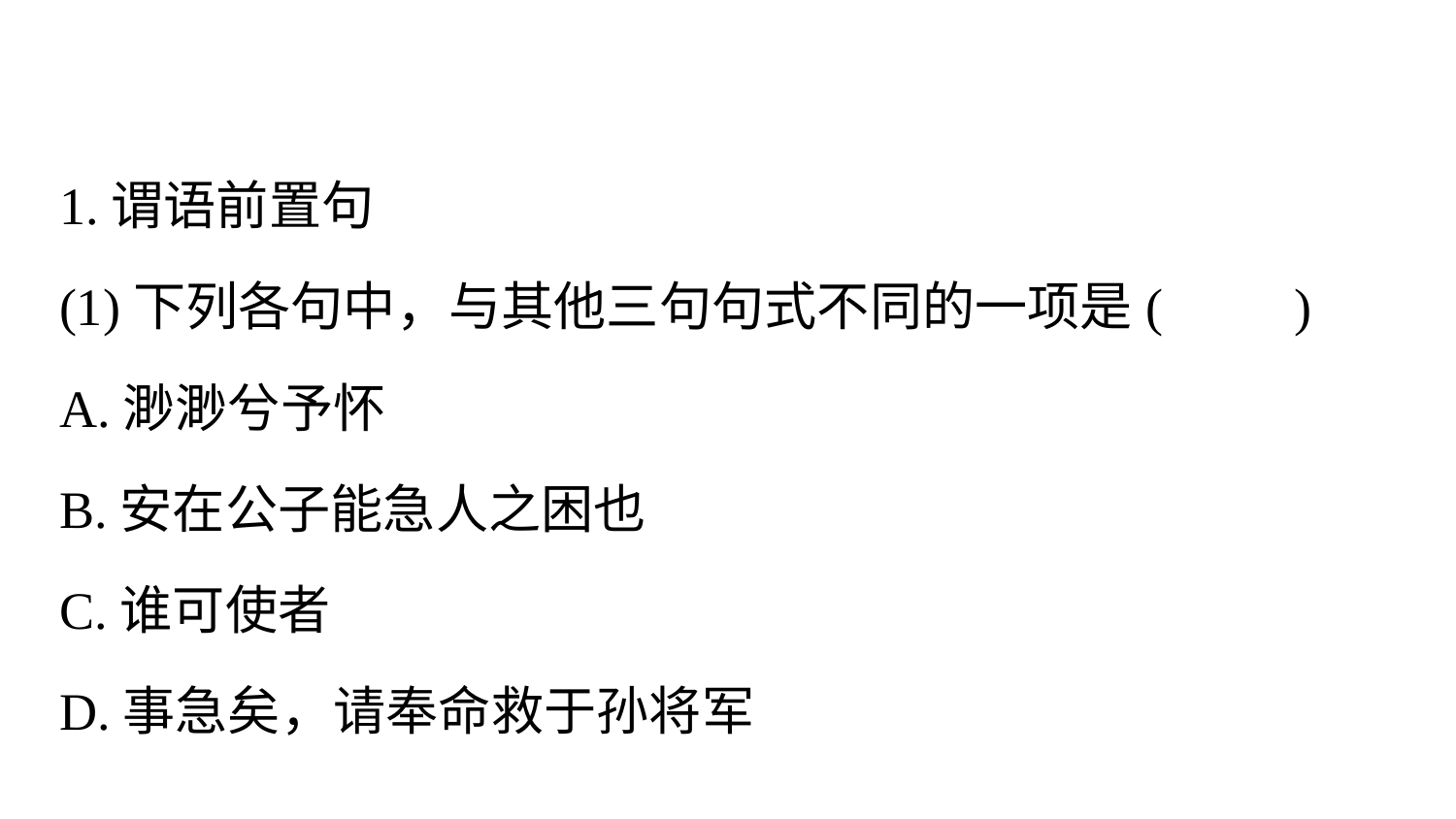

1.谓语前置句
(1)下列各句中，与其他三句句式不同的一项是(　　)
A.渺渺兮予怀
B.安在公子能急人之困也
C.谁可使者
D.事急矣，请奉命救于孙将军